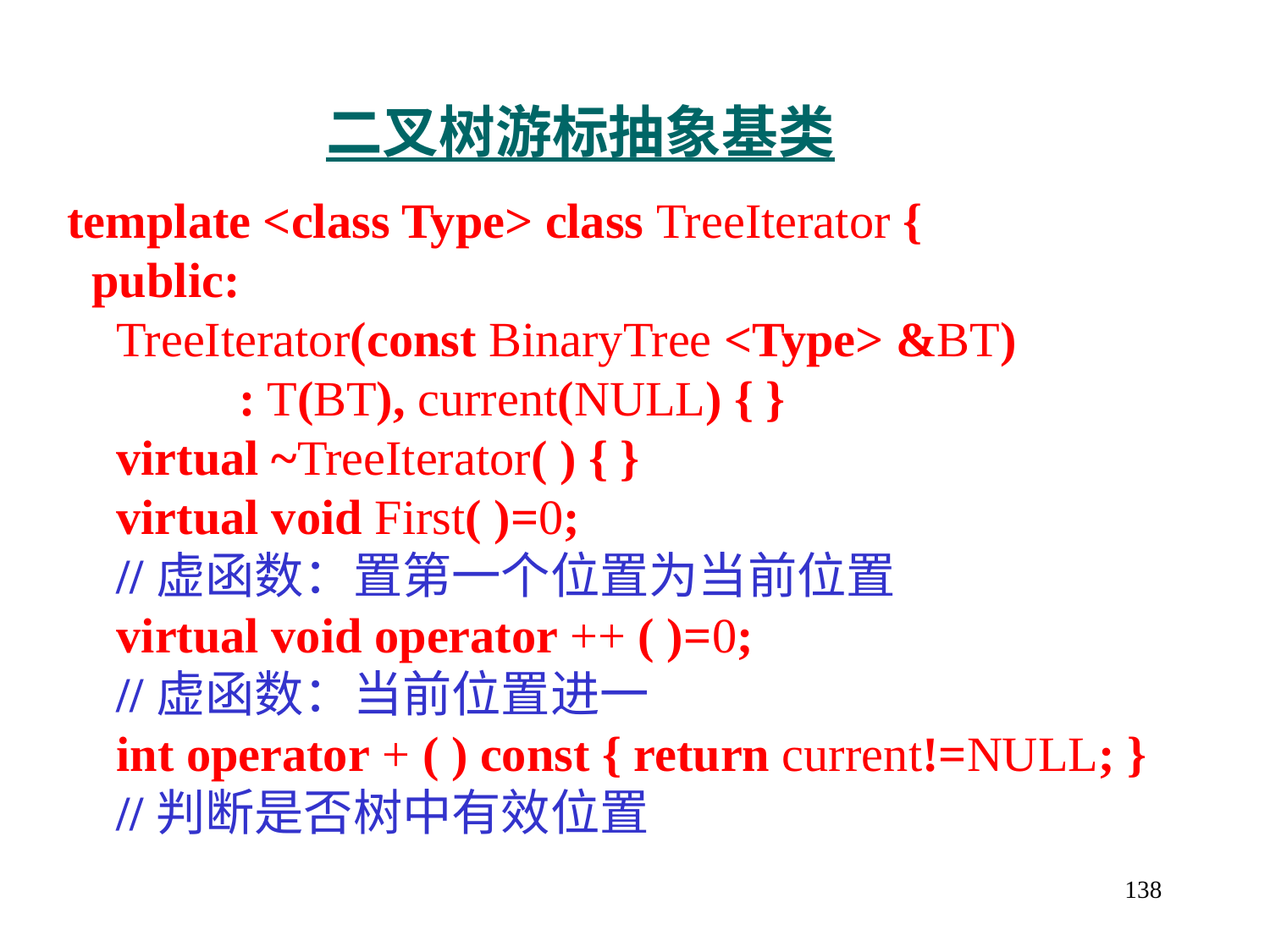

二叉树游标抽象基类
template <class Type> class TreeIterator {
  public:
    TreeIterator(const BinaryTree <Type> &BT)
              : T(BT), current(NULL) { }
    virtual ~TreeIterator( ) { }
    virtual void First( )=0;
    //虚函数：置第一个位置为当前位置
    virtual void operator ++ ( )=0;
    //虚函数：当前位置进一
    int operator + ( ) const { return current!=NULL; }
    //判断是否树中有效位置
138